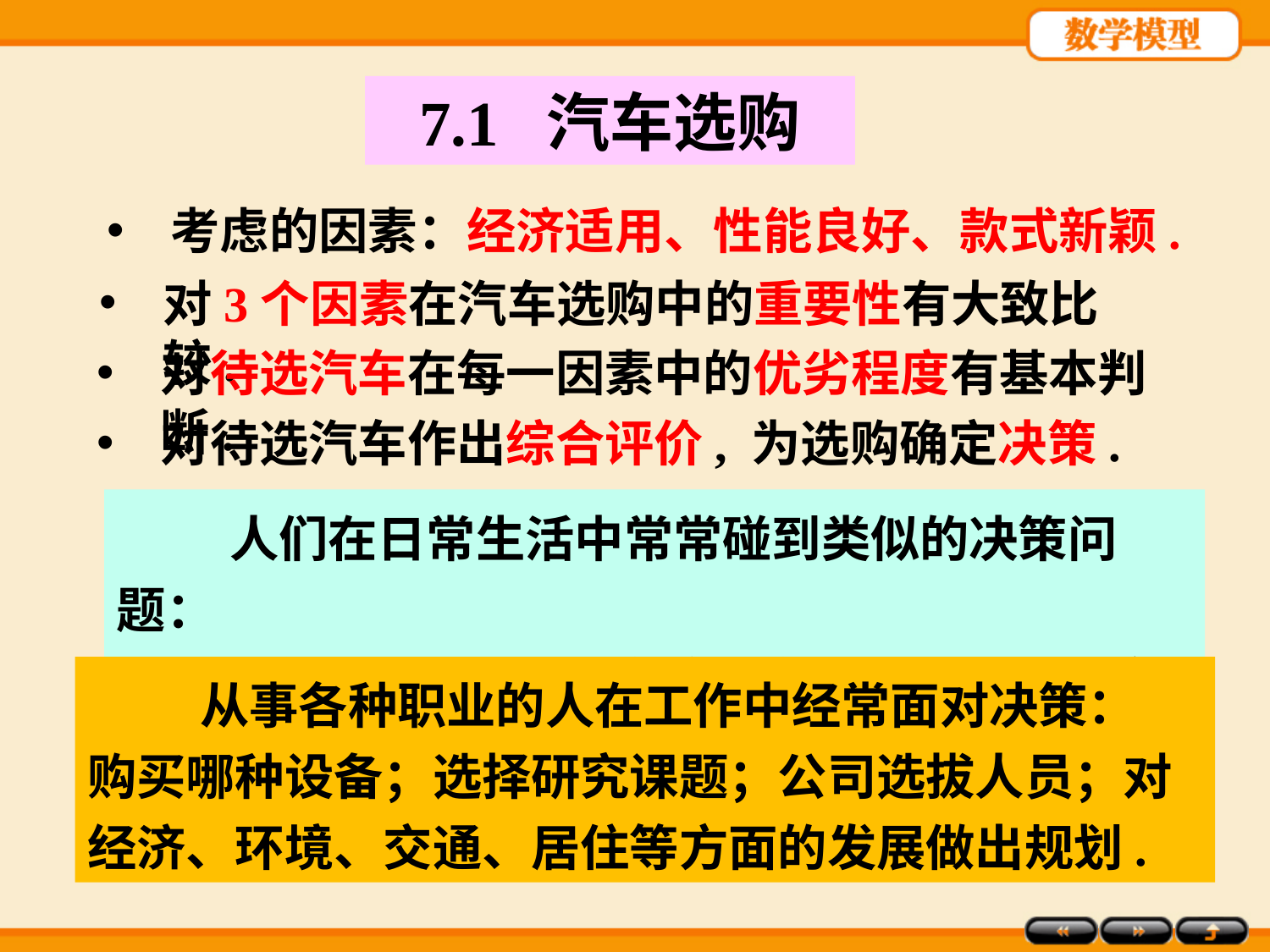

7.1	汽车选购
考虑的因素：经济适用、性能良好、款式新颖.
对3个因素在汽车选购中的重要性有大致比较.
对待选汽车在每一因素中的优劣程度有基本判断.
对待选汽车作出综合评价, 为选购确定决策.
         人们在日常生活中常常碰到类似的决策问题：
选择旅游目的地，选择学校上学，选择工作岗位.
         从事各种职业的人在工作中经常面对决策：
购买哪种设备；选择研究课题；公司选拔人员；对经济、环境、交通、居住等方面的发展做出规划.